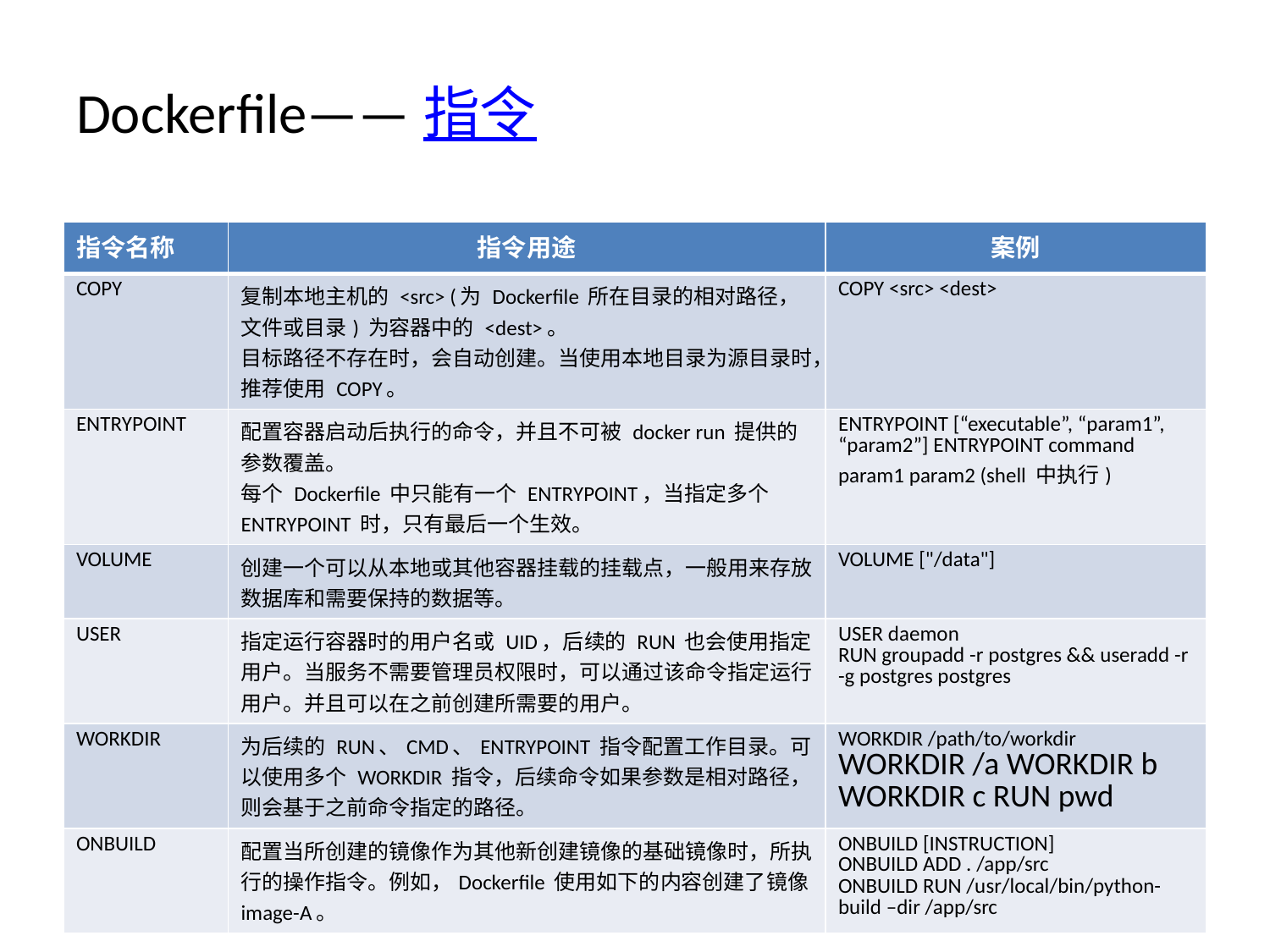

# Dockerfile——指令
| 指令名称 | 指令用途 | 案例 |
| --- | --- | --- |
| COPY | 复制本地主机的 <src> (为 Dockerfile 所在目录的相对路径，文件或目录) 为容器中的 <dest>。 目标路径不存在时，会自动创建。当使用本地目录为源目录时，推荐使用 COPY。 | COPY <src> <dest> |
| ENTRYPOINT | 配置容器启动后执行的命令，并且不可被 docker run 提供的参数覆盖。 每个 Dockerfile 中只能有一个 ENTRYPOINT，当指定多个 ENTRYPOINT 时，只有最后一个生效。 | ENTRYPOINT [“executable”, “param1”, “param2”] ENTRYPOINT command param1 param2 (shell 中执行) |
| VOLUME | 创建一个可以从本地或其他容器挂载的挂载点，一般用来存放数据库和需要保持的数据等。 | VOLUME ["/data"] |
| USER | 指定运行容器时的用户名或 UID，后续的 RUN 也会使用指定用户。当服务不需要管理员权限时，可以通过该命令指定运行用户。并且可以在之前创建所需要的用户。 | USER daemon RUN groupadd -r postgres && useradd -r -g postgres postgres |
| WORKDIR | 为后续的 RUN、CMD、ENTRYPOINT 指令配置工作目录。可以使用多个 WORKDIR 指令，后续命令如果参数是相对路径，则会基于之前命令指定的路径。 | WORKDIR /path/to/workdir WORKDIR /a WORKDIR b WORKDIR c RUN pwd |
| ONBUILD | 配置当所创建的镜像作为其他新创建镜像的基础镜像时，所执行的操作指令。例如，Dockerfile 使用如下的内容创建了镜像 image-A。 | ONBUILD [INSTRUCTION] ONBUILD ADD . /app/src ONBUILD RUN /usr/local/bin/python-build –dir /app/src |